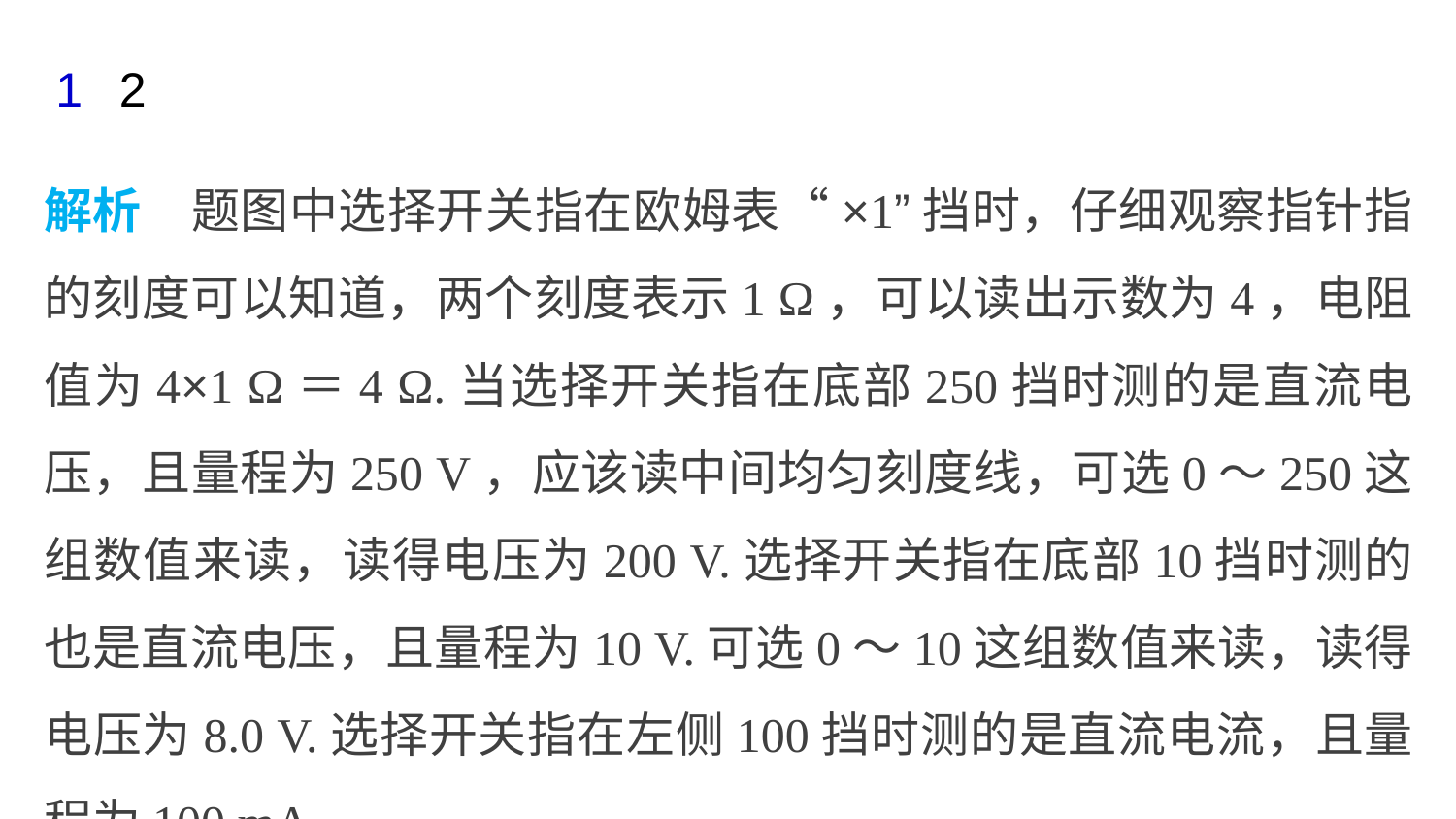

1
2
解析　题图中选择开关指在欧姆表“×1”挡时，仔细观察指针指的刻度可以知道，两个刻度表示1 Ω，可以读出示数为4，电阻值为4×1 Ω＝4 Ω.当选择开关指在底部250挡时测的是直流电压，且量程为250 V，应该读中间均匀刻度线，可选0～250这组数值来读，读得电压为200 V.选择开关指在底部10挡时测的也是直流电压，且量程为10 V.可选0～10这组数值来读，读得电压为8.0 V.选择开关指在左侧100挡时测的是直流电流，且量程为100 mA，